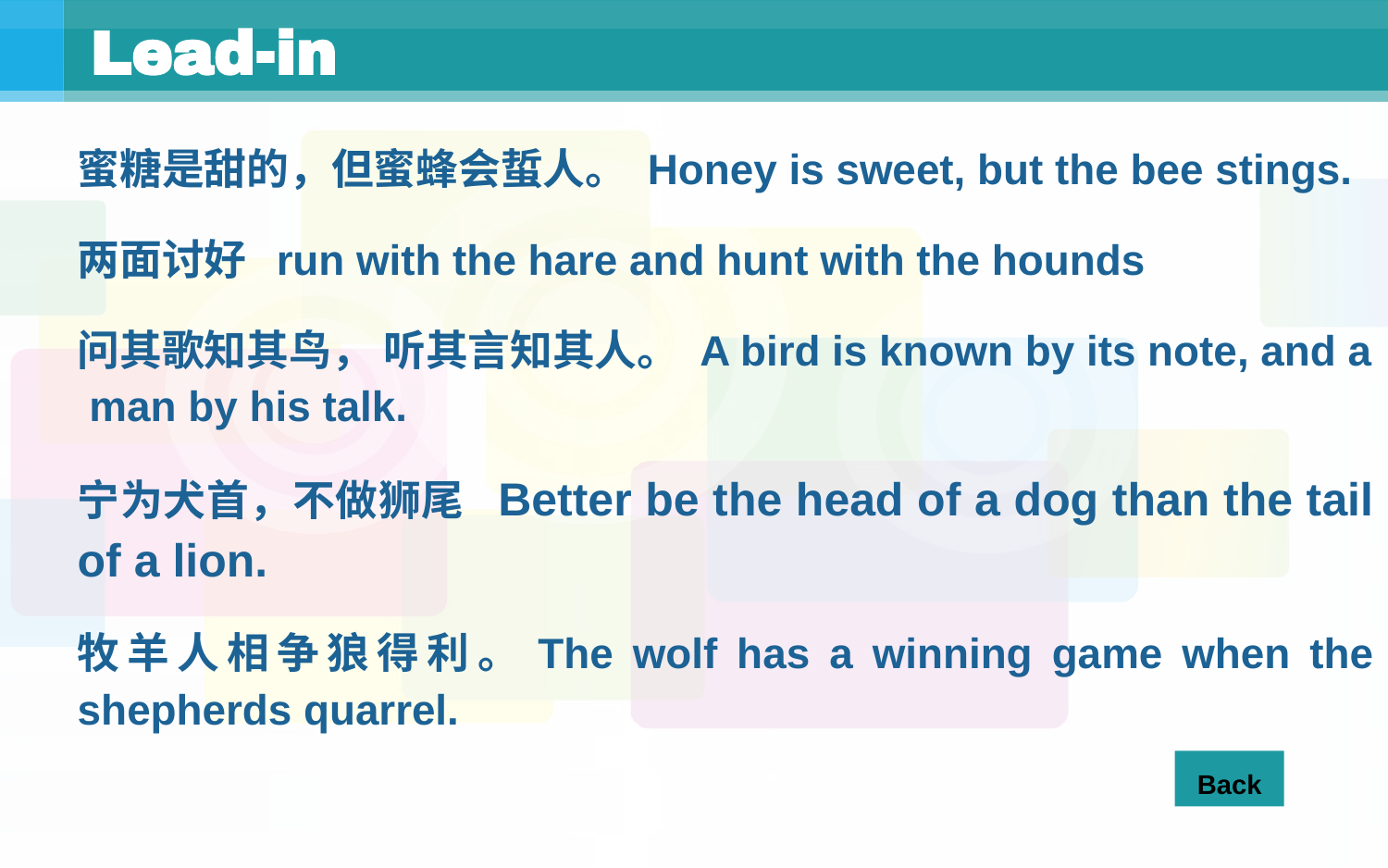

# Lead-in
蜜糖是甜的，但蜜蜂会蜇人。 Honey is sweet, but the bee stings.
两面讨好  run with the hare and hunt with the hounds
问其歌知其鸟， 听其言知其人。 A bird is known by its note, and a  man by his talk.
宁为犬首，不做狮尾  Better be the head of a dog than the tail of a lion.
牧羊人相争狼得利。The wolf has a winning game when the shepherds quarrel.
Back